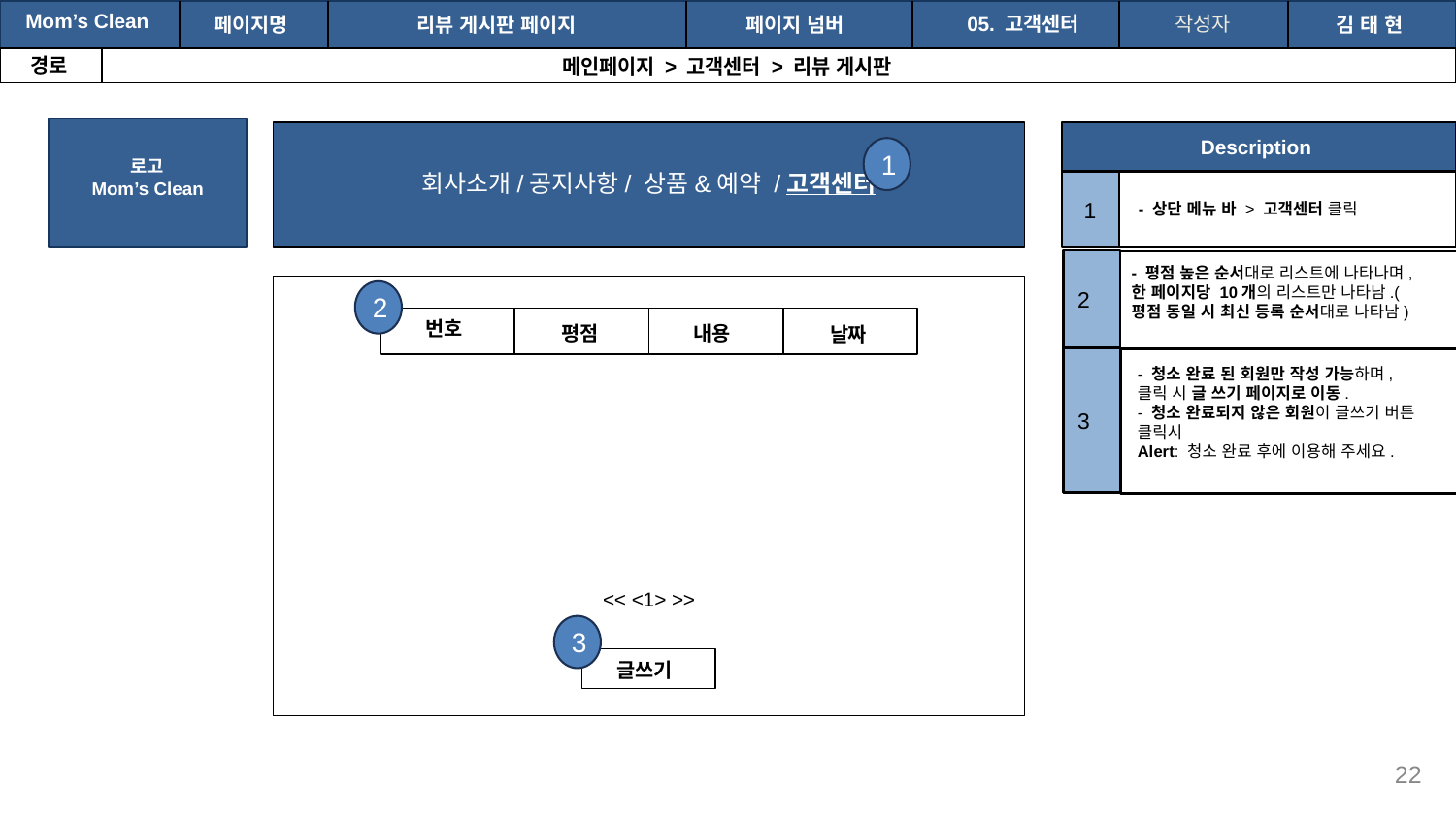

05. 고객센터
작성자
Mom’s Clean
리뷰 게시판 페이지
페이지 넘버
페이지명
김 태 현

경로
메인페이지 > 고객센터 > 리뷰 게시판

로고
Mom’s Clean
Description

1
회사소개/공지사항/ 상품&예약 /고객센터

1
- 상단 메뉴 바 > 고객센터 클릭
- 평점 높은 순서대로 리스트에 나타나며, 한 페이지당 10개의 리스트만 나타남.(평점 동일 시 최신 등록 순서대로 나타남)
2

2
번호
내용
평점
날짜

3

- 청소 완료 된 회원만 작성 가능하며, 클릭 시 글 쓰기 페이지로 이동.
- 청소 완료되지 않은 회원이 글쓰기 버튼 클릭시
Alert: 청소 완료 후에 이용해 주세요.

<< <1> >>
3
글쓰기

22